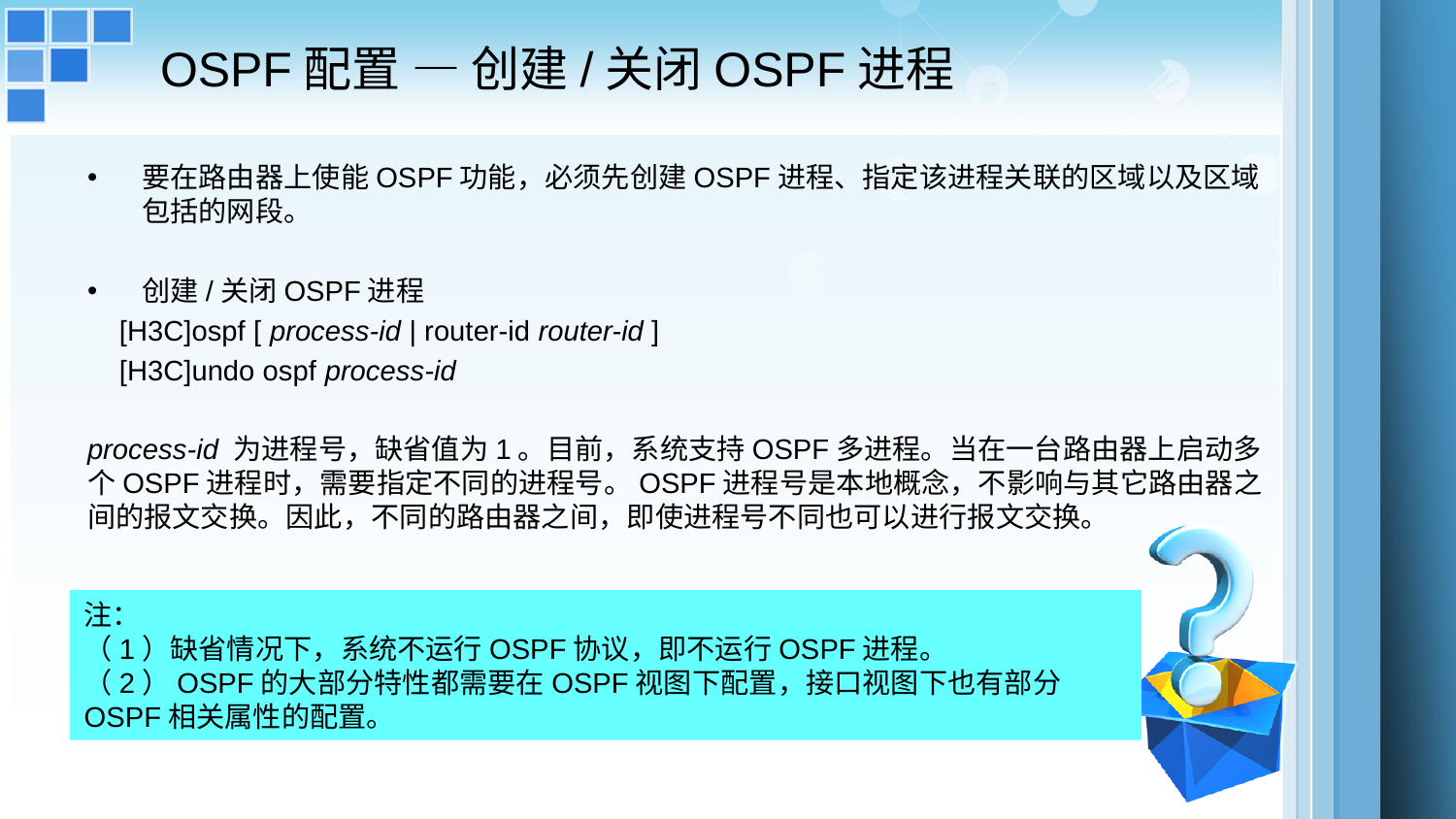

OSPF配置 — 创建/关闭OSPF进程
要在路由器上使能OSPF功能，必须先创建OSPF进程、指定该进程关联的区域以及区域包括的网段。

创建/关闭OSPF进程
    [H3C]ospf [ process-id | router-id router-id ]
    [H3C]undo ospf process-id

process-id 为进程号，缺省值为1。目前，系统支持OSPF多进程。当在一台路由器上启动多个OSPF进程时，需要指定不同的进程号。OSPF进程号是本地概念，不影响与其它路由器之间的报文交换。因此，不同的路由器之间，即使进程号不同也可以进行报文交换。

注：
（1）缺省情况下，系统不运行OSPF协议，即不运行OSPF进程。
（2）OSPF的大部分特性都需要在OSPF视图下配置，接口视图下也有部分OSPF相关属性的配置。